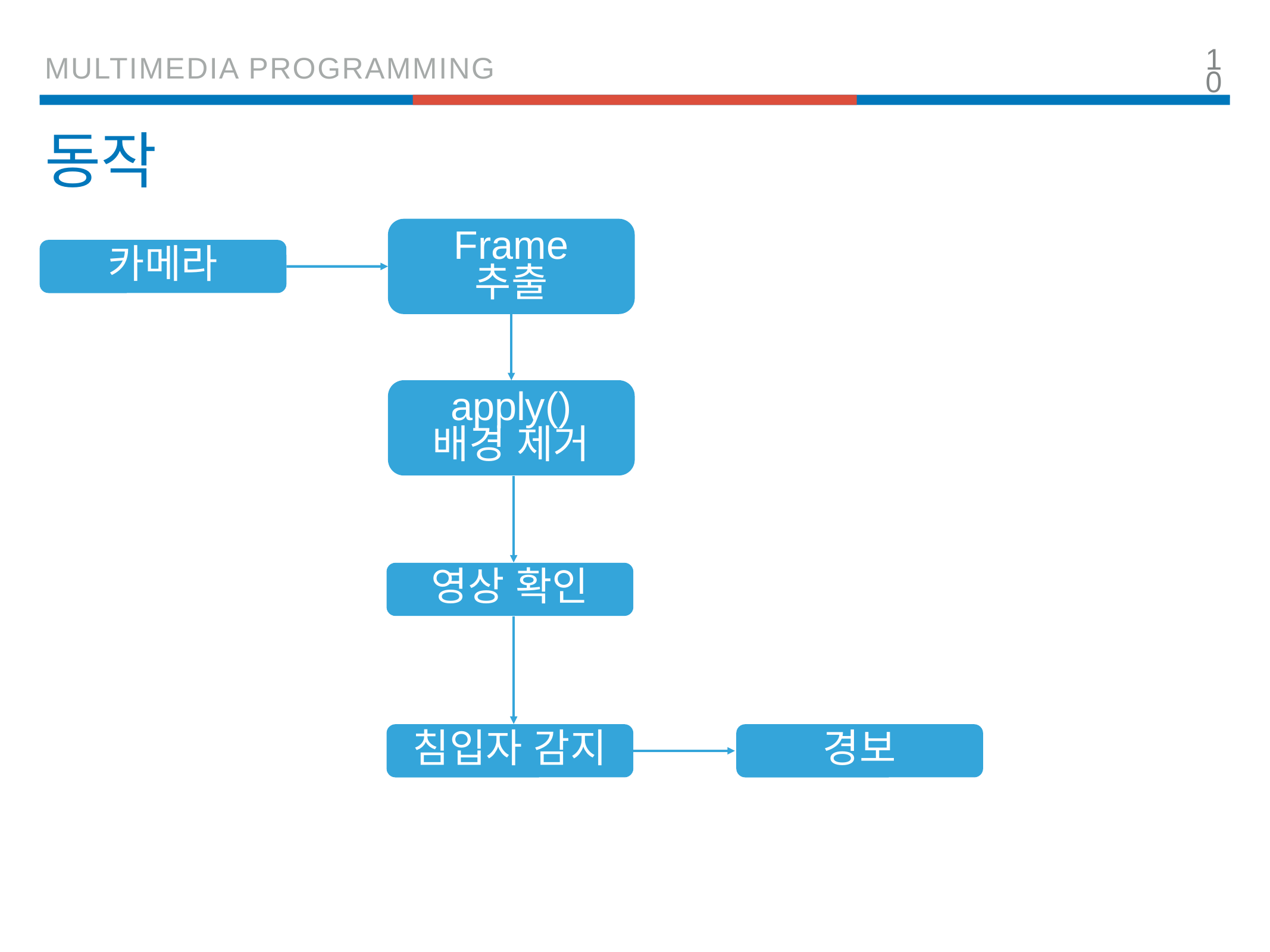

10
Multimedia programming

# 동작
Frame
추출
카메라
apply()
배경 제거
영상 확인
침입자 감지
경보